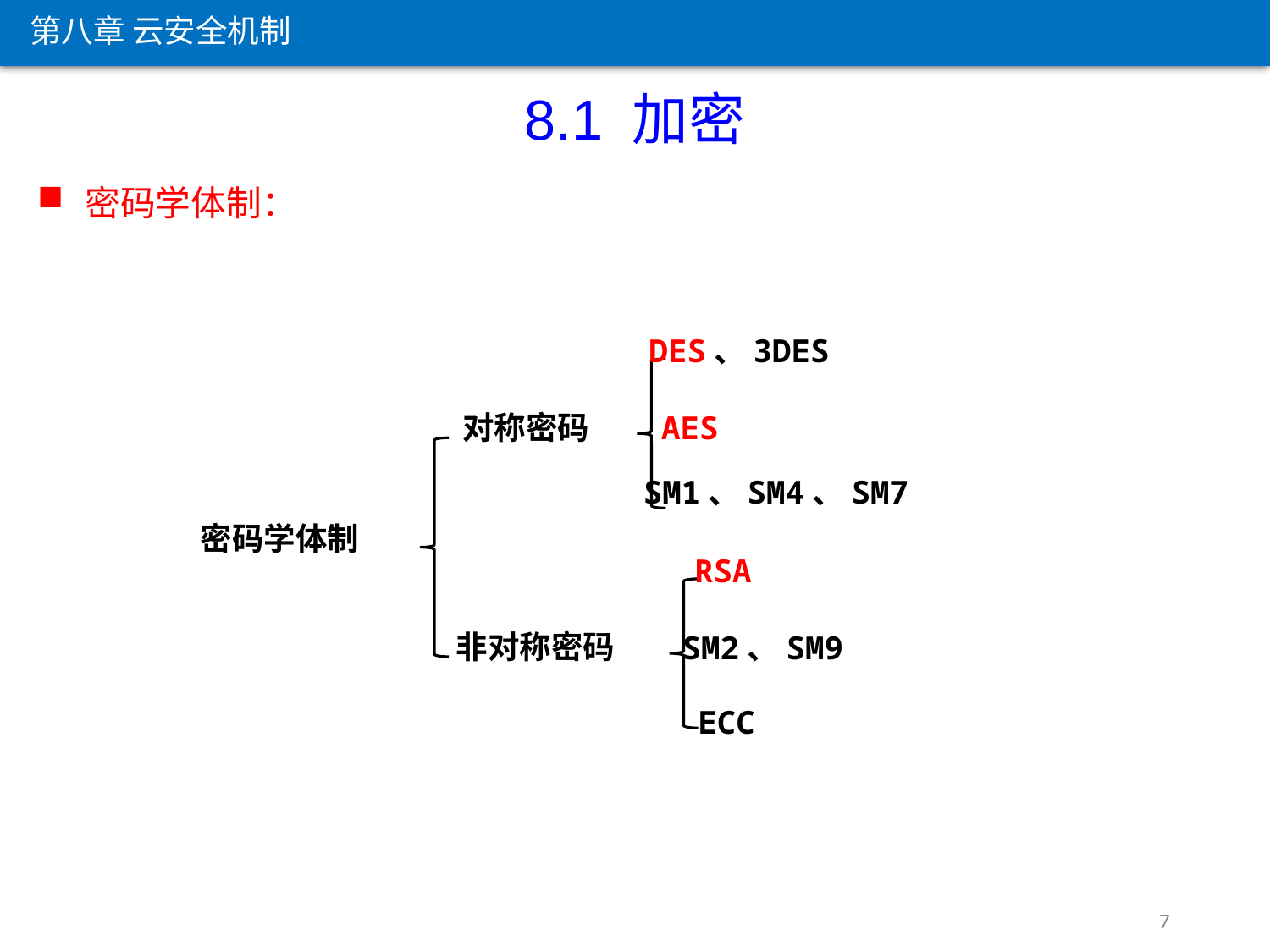

第八章 云安全机制
8.1 加密
密码学体制：
DES、3DES

对称密码
AES

SM1、SM4、SM7
密码学体制
RSA

非对称密码
SM2、SM9
ECC
7